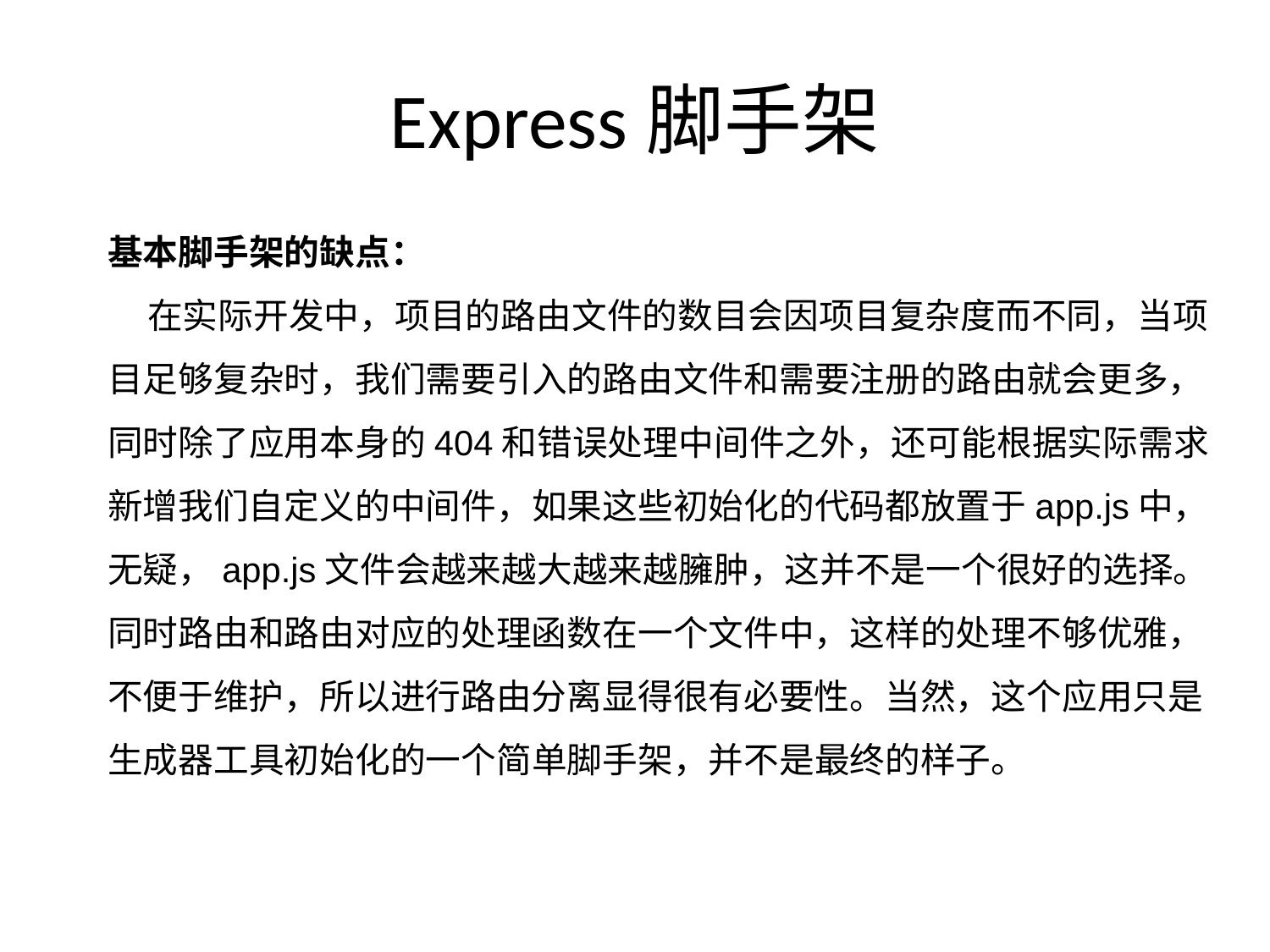

# Express脚手架
基本脚手架的缺点：
    在实际开发中，项目的路由文件的数目会因项目复杂度而不同，当项目足够复杂时，我们需要引入的路由文件和需要注册的路由就会更多，同时除了应用本身的404和错误处理中间件之外，还可能根据实际需求新增我们自定义的中间件，如果这些初始化的代码都放置于app.js中，无疑，app.js文件会越来越大越来越臃肿，这并不是一个很好的选择。同时路由和路由对应的处理函数在一个文件中，这样的处理不够优雅，不便于维护，所以进行路由分离显得很有必要性。当然，这个应用只是生成器工具初始化的一个简单脚手架，并不是最终的样子。